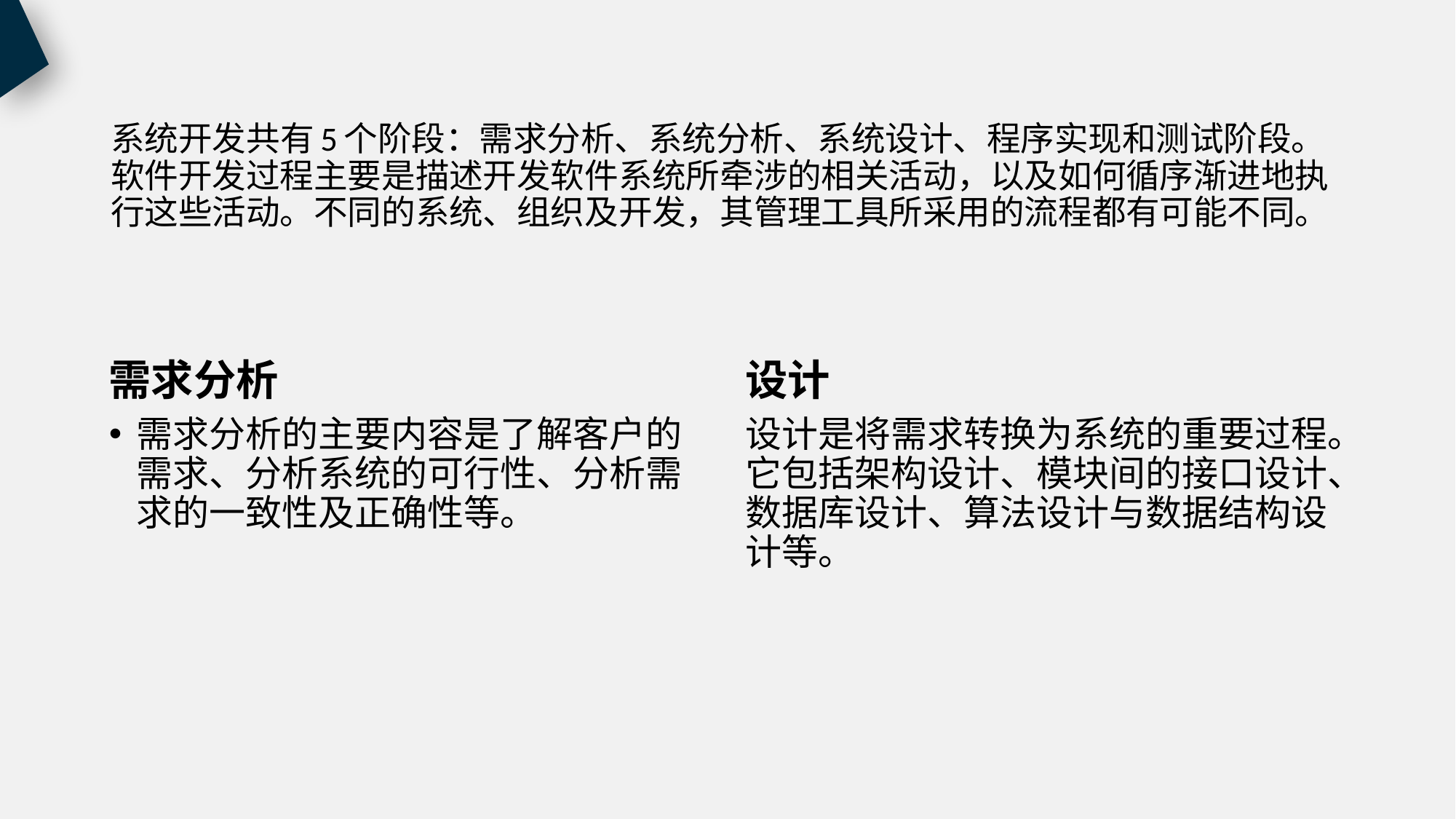

# 系统开发共有5个阶段：需求分析、系统分析、系统设计、程序实现和测试阶段。软件开发过程主要是描述开发软件系统所牵涉的相关活动，以及如何循序渐进地执行这些活动。不同的系统、组织及开发，其管理工具所采用的流程都有可能不同。
需求分析
设计
需求分析的主要内容是了解客户的需求、分析系统的可行性、分析需求的一致性及正确性等。
设计是将需求转换为系统的重要过程。它包括架构设计、模块间的接口设计、数据库设计、算法设计与数据结构设计等。